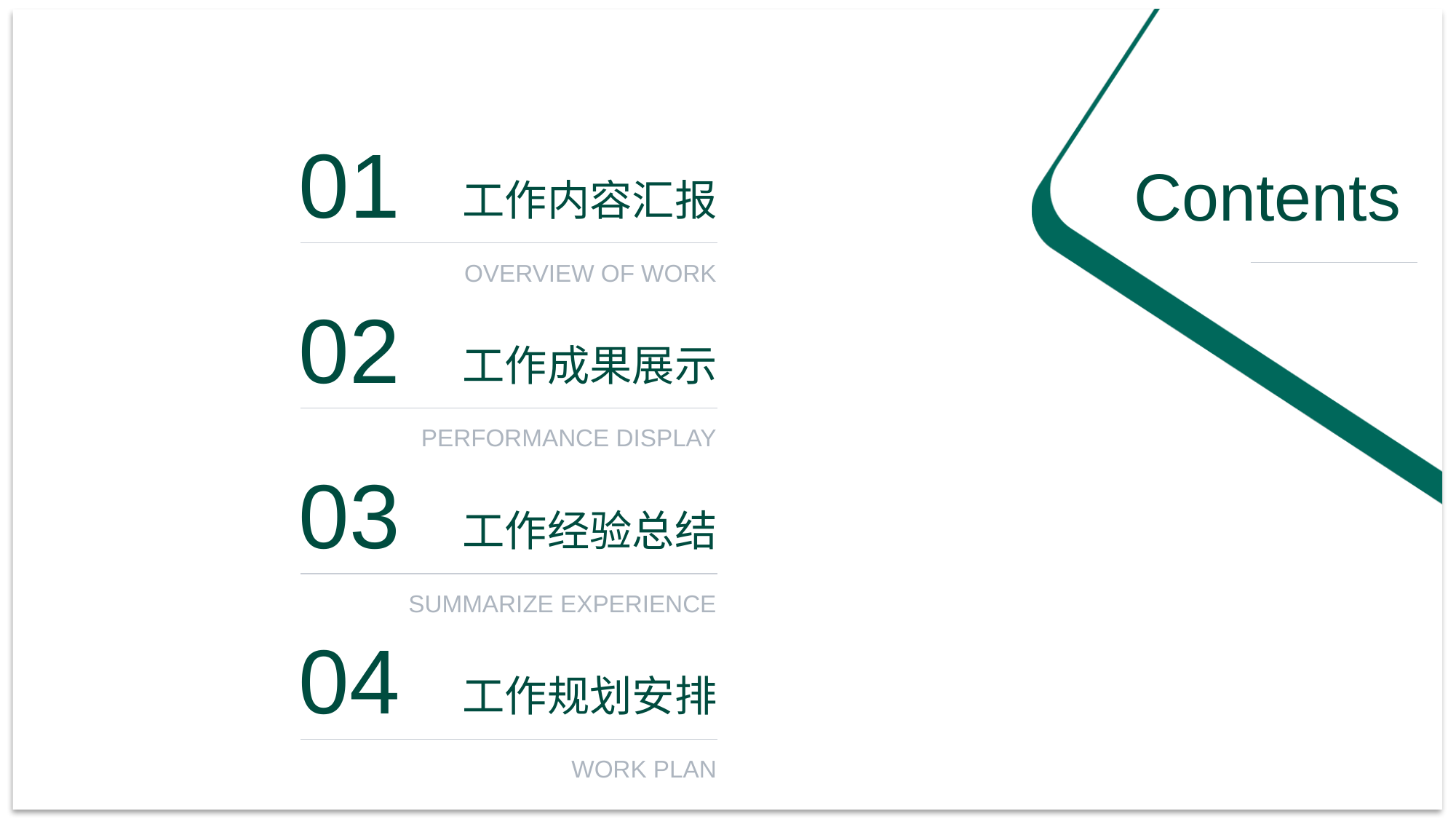

01
工作内容汇报
OVERVIEW OF WORK
Contents
02
工作成果展示
PERFORMANCE DISPLAY
03
工作经验总结
SUMMARIZE EXPERIENCE
04
工作规划安排
WORK PLAN